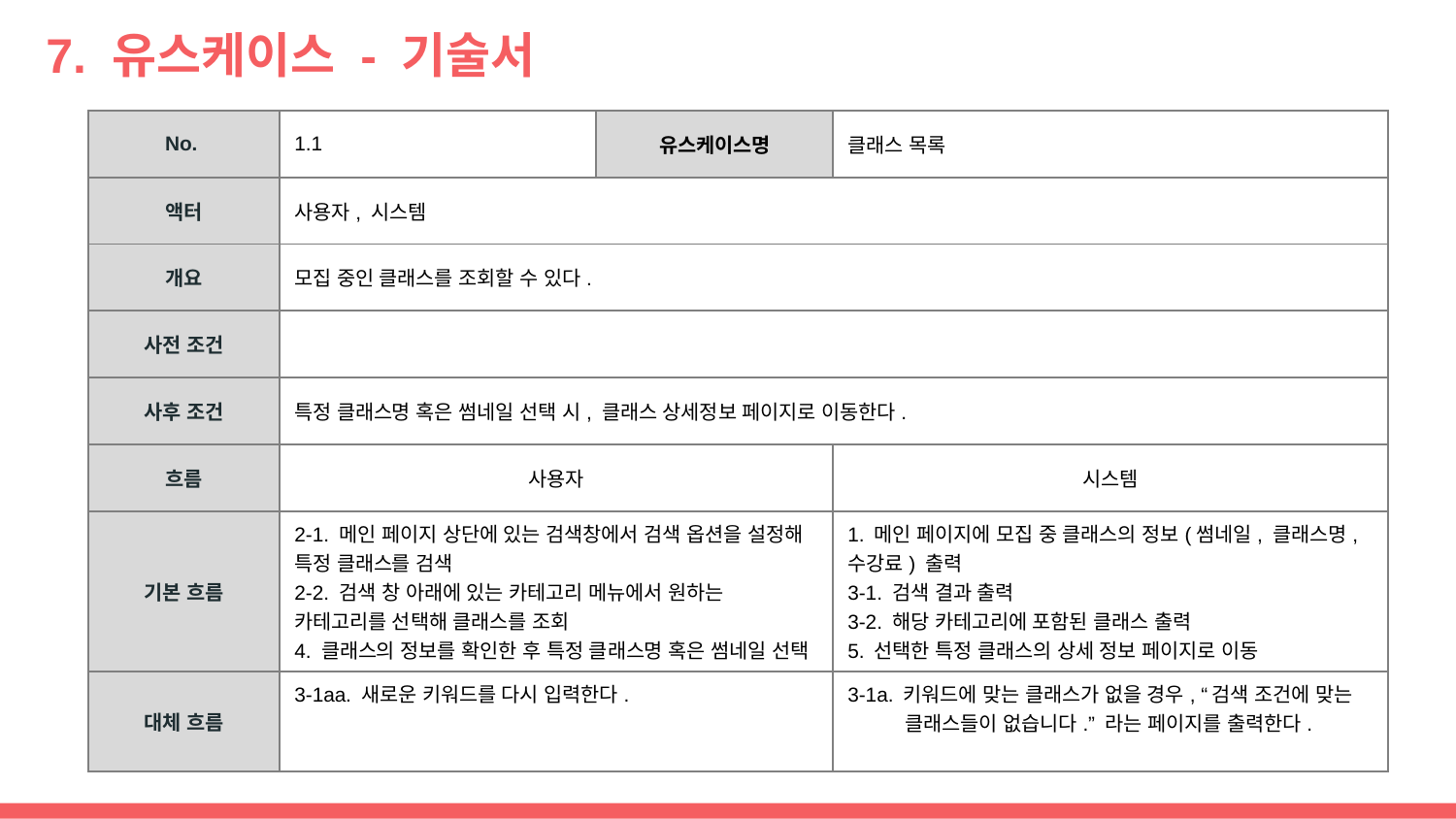

# 7. 유스케이스 - 기술서
| No. | 1.1 | 유스케이스명 | 클래스 목록 |
| --- | --- | --- | --- |
| 액터 | 사용자, 시스템 |  |  |
| 개요 | 모집 중인 클래스를 조회할 수 있다. |  |  |
| 사전 조건 |  |  |  |
| 사후 조건 | 특정 클래스명 혹은 썸네일 선택 시, 클래스 상세정보 페이지로 이동한다. |  |  |
| 흐름 | 사용자 |  | 시스템 |
| 기본 흐름 | 2-1. 메인 페이지 상단에 있는 검색창에서 검색 옵션을 설정해 특정 클래스를 검색 2-2. 검색 창 아래에 있는 카테고리 메뉴에서 원하는 카테고리를 선택해 클래스를 조회 4. 클래스의 정보를 확인한 후 특정 클래스명 혹은 썸네일 선택 |  | 1. 메인 페이지에 모집 중 클래스의 정보(썸네일, 클래스명, 수강료) 출력 3-1. 검색 결과 출력 3-2. 해당 카테고리에 포함된 클래스 출력 5. 선택한 특정 클래스의 상세 정보 페이지로 이동 |
| 대체 흐름 | 3-1aa. 새로운 키워드를 다시 입력한다. |  | 3-1a. 키워드에 맞는 클래스가 없을 경우, “검색 조건에 맞는 클래스들이 없습니다.” 라는 페이지를 출력한다. |